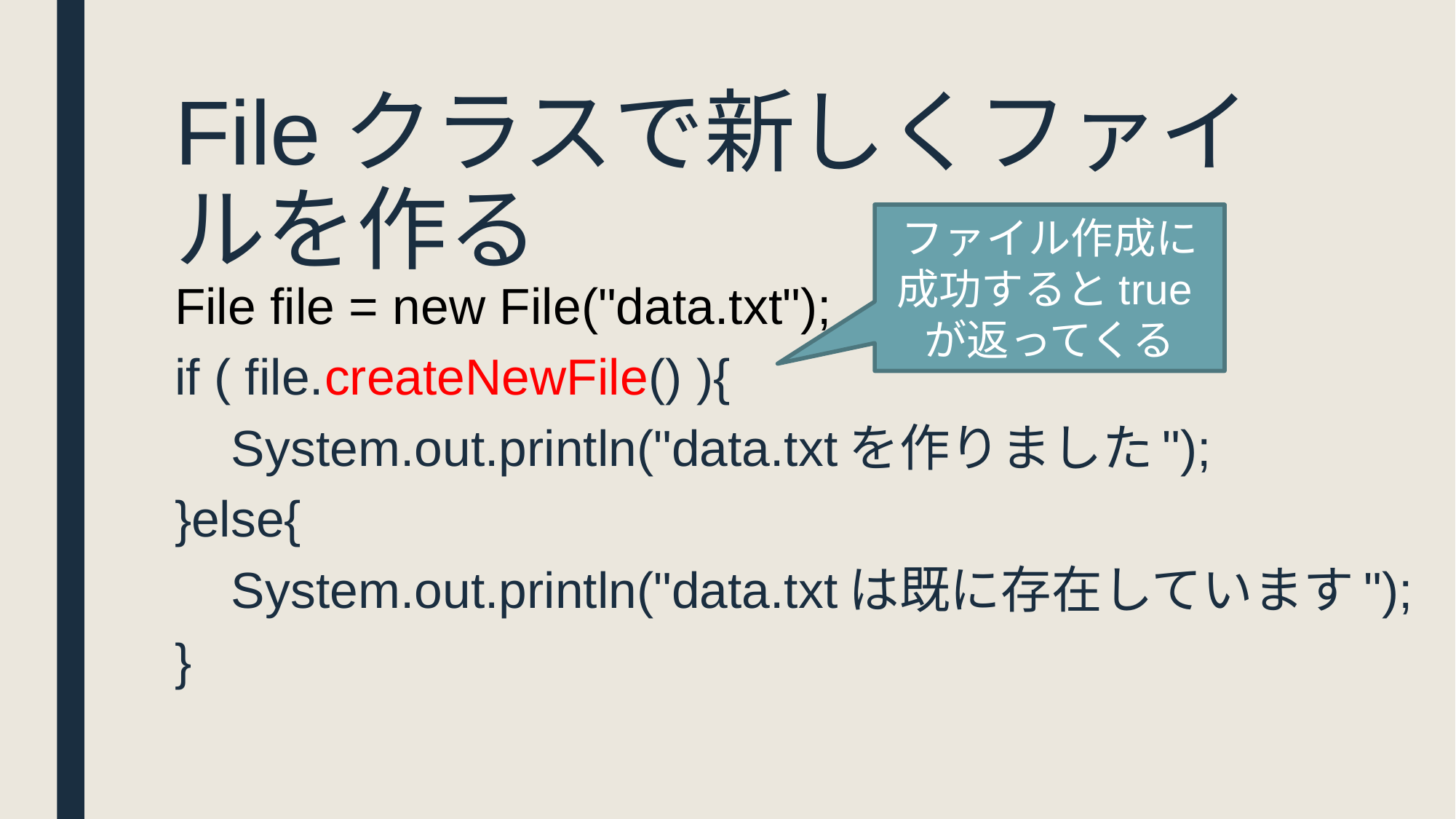

# Fileクラスで新しくファイルを作る
ファイル作成に成功するとtrueが返ってくる
File file = new File("data.txt");
if ( file.createNewFile() ){
    System.out.println("data.txtを作りました");
}else{
    System.out.println("data.txtは既に存在しています");
}